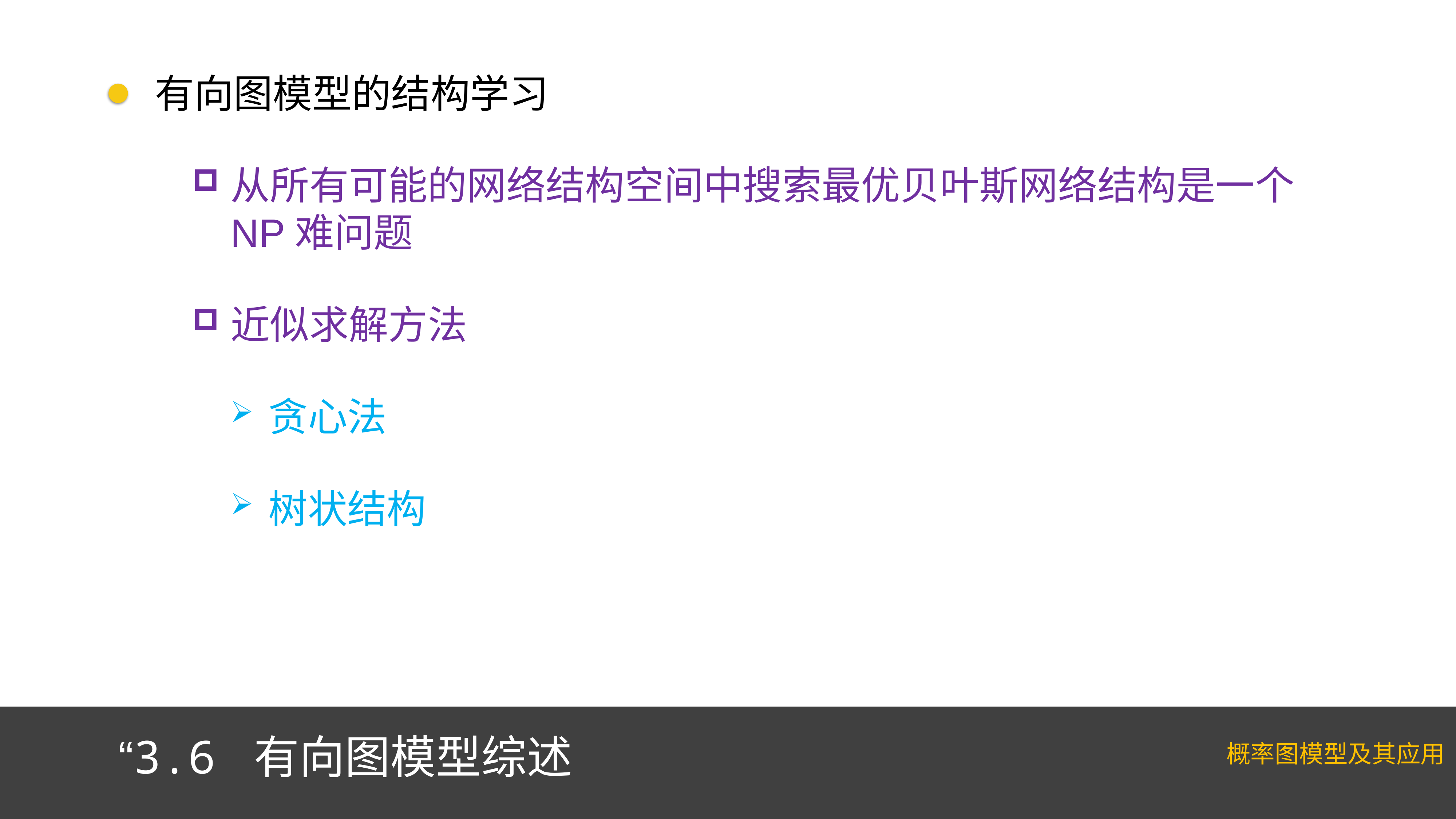

有向图模型的结构学习
从所有可能的网络结构空间中搜索最优贝叶斯网络结构是一个NP难问题
近似求解方法
贪心法
树状结构

“3.6 有向图模型综述